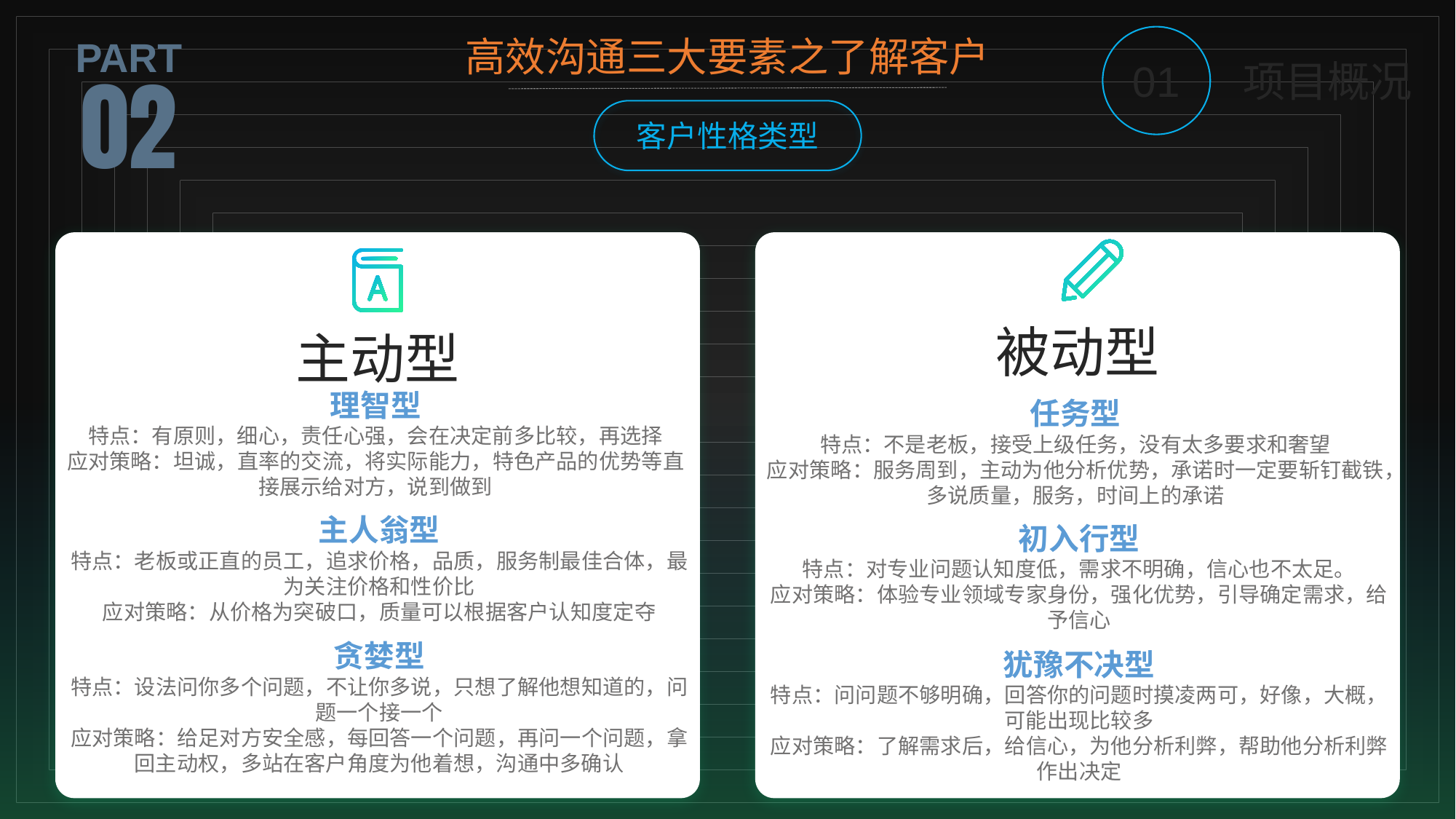

高效沟通三大要素之了解客户
PART

01
项目概况
02

客户性格类型

被动型
主动型
理智型
特点：有原则，细心，责任心强，会在决定前多比较，再选择
应对策略：坦诚，直率的交流，将实际能力，特色产品的优势等直接展示给对方，说到做到
任务型
特点：不是老板，接受上级任务，没有太多要求和奢望
应对策略：服务周到，主动为他分析优势，承诺时一定要斩钉截铁，多说质量，服务，时间上的承诺

主人翁型
特点：老板或正直的员工，追求价格，品质，服务制最佳合体，最为关注价格和性价比
应对策略：从价格为突破口，质量可以根据客户认知度定夺
初入行型
特点：对专业问题认知度低，需求不明确，信心也不太足。
应对策略：体验专业领域专家身份，强化优势，引导确定需求，给予信心
贪婪型
特点：设法问你多个问题，不让你多说，只想了解他想知道的，问题一个接一个
应对策略：给足对方安全感，每回答一个问题，再问一个问题，拿回主动权，多站在客户角度为他着想，沟通中多确认
犹豫不决型
特点：问问题不够明确，回答你的问题时摸凌两可，好像，大概，可能出现比较多
应对策略：了解需求后，给信心，为他分析利弊，帮助他分析利弊作出决定